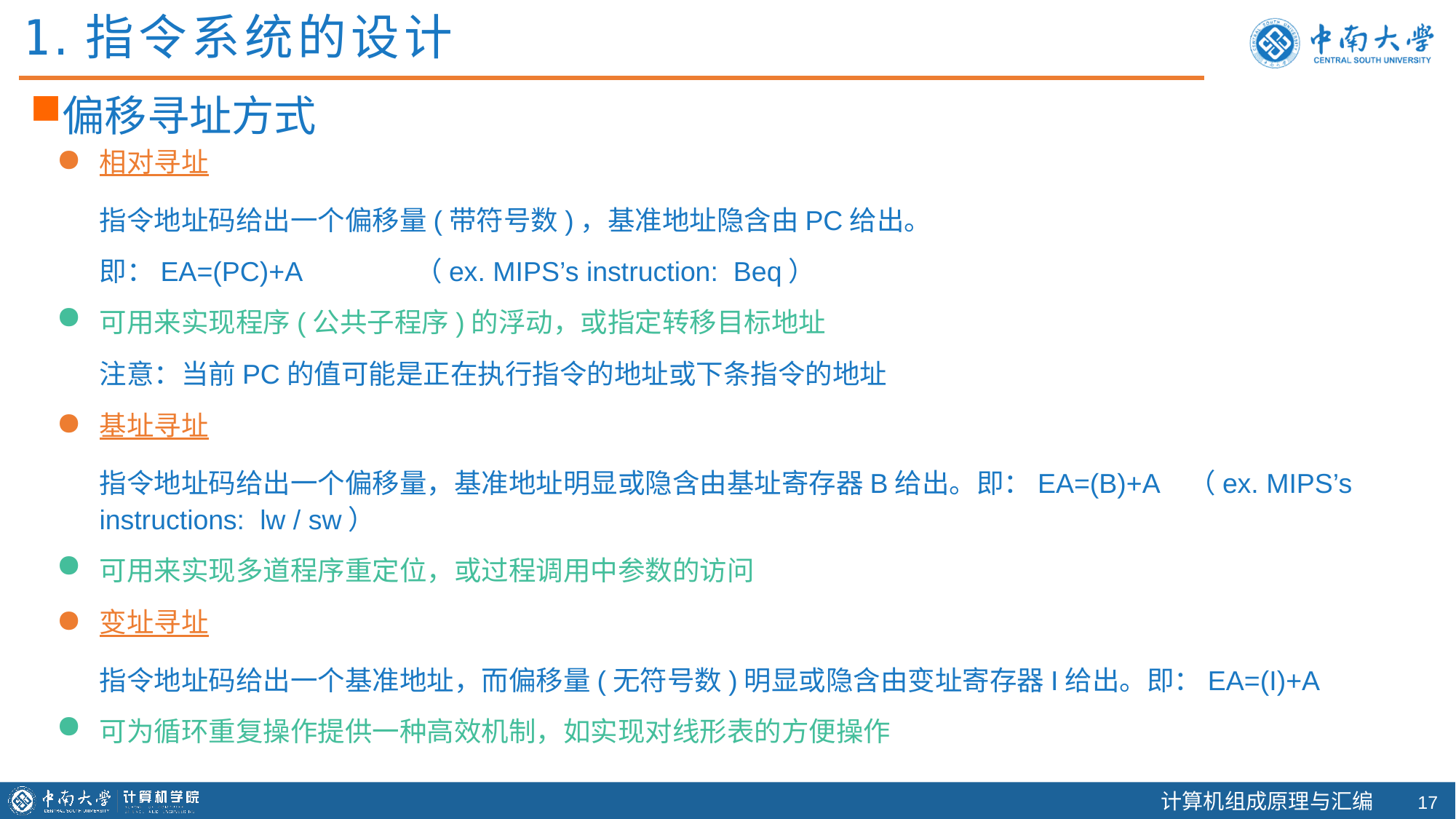

1.指令系统的设计
偏移寻址方式
相对寻址
指令地址码给出一个偏移量(带符号数)，基准地址隐含由PC给出。
即：EA=(PC)+A              （ex. MIPS’s instruction:  Beq）
可用来实现程序(公共子程序)的浮动，或指定转移目标地址
注意：当前PC的值可能是正在执行指令的地址或下条指令的地址
基址寻址
指令地址码给出一个偏移量，基准地址明显或隐含由基址寄存器B给出。即：EA=(B)+A   （ex. MIPS’s instructions:  lw / sw）
可用来实现多道程序重定位，或过程调用中参数的访问
变址寻址
指令地址码给出一个基准地址，而偏移量(无符号数)明显或隐含由变址寄存器I给出。即：EA=(I)+A
可为循环重复操作提供一种高效机制，如实现对线形表的方便操作
17